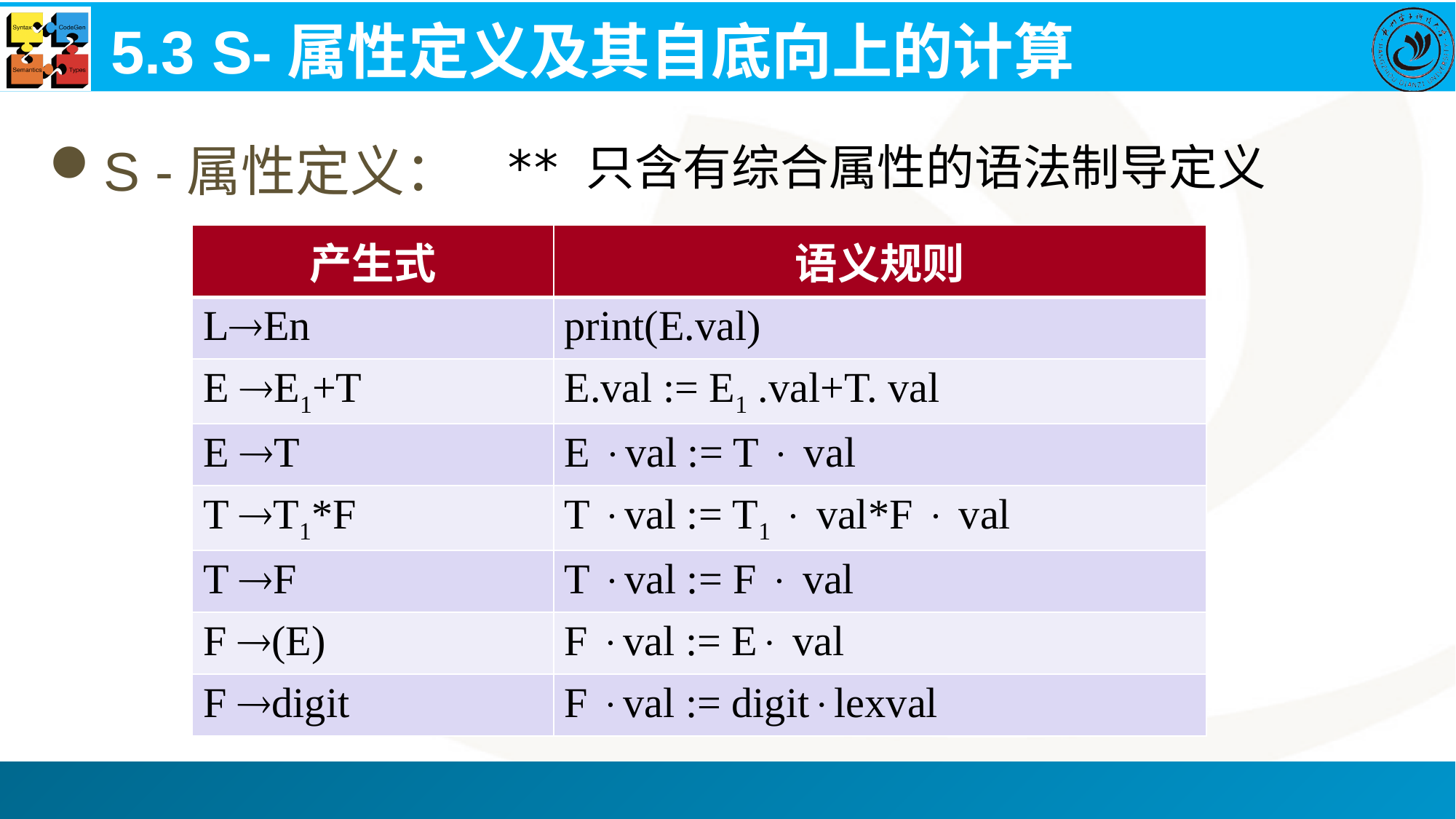

# 5.3 S-属性定义及其自底向上的计算
S -属性定义：
** 只含有综合属性的语法制导定义
| 产生式 | 语义规则 |
| --- | --- |
| L→En | print(E.val) |
| E →E1+T | E.val := E1 .val+T. val |
| E →T | E ⋅val := T ⋅ val |
| T →T1\*F | T ⋅val := T1 ⋅ val\*F ⋅ val |
| T →F | T ⋅val := F ⋅ val |
| F →(E) | F ⋅val := E⋅ val |
| F →digit | F ⋅val := digit⋅lexval |
32